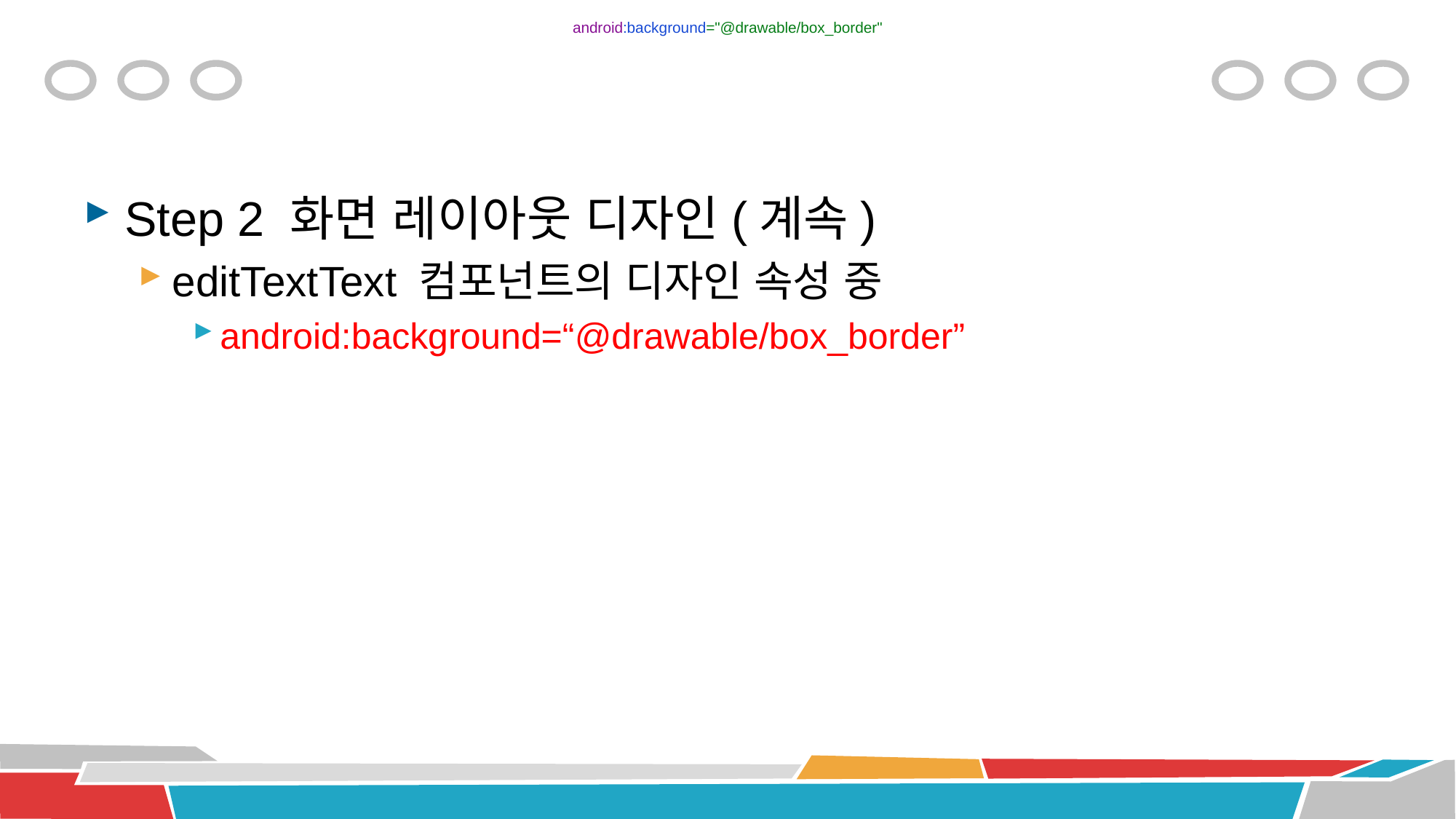

android:background="@drawable/box_border"
#
Step 2 화면 레이아웃 디자인(계속)
editTextText 컴포넌트의 디자인 속성 중
android:background=“@drawable/box_border”